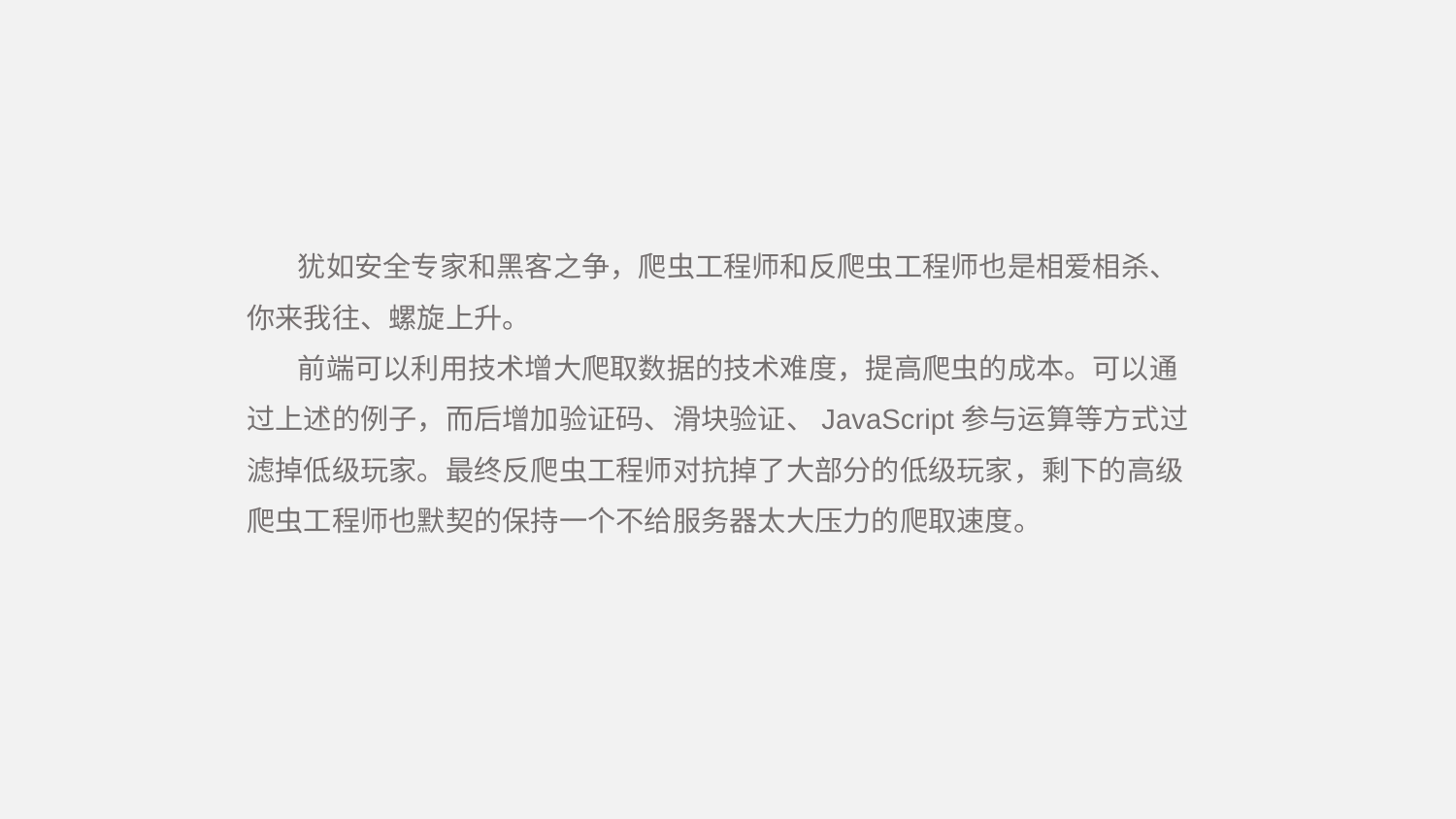

犹如安全专家和黑客之争，爬虫工程师和反爬虫工程师也是相爱相杀、你来我往、螺旋上升。
       前端可以利用技术增大爬取数据的技术难度，提高爬虫的成本。可以通过上述的例子，而后增加验证码、滑块验证、JavaScript参与运算等方式过滤掉低级玩家。最终反爬虫工程师对抗掉了大部分的低级玩家，剩下的高级爬虫工程师也默契的保持一个不给服务器太大压力的爬取速度。